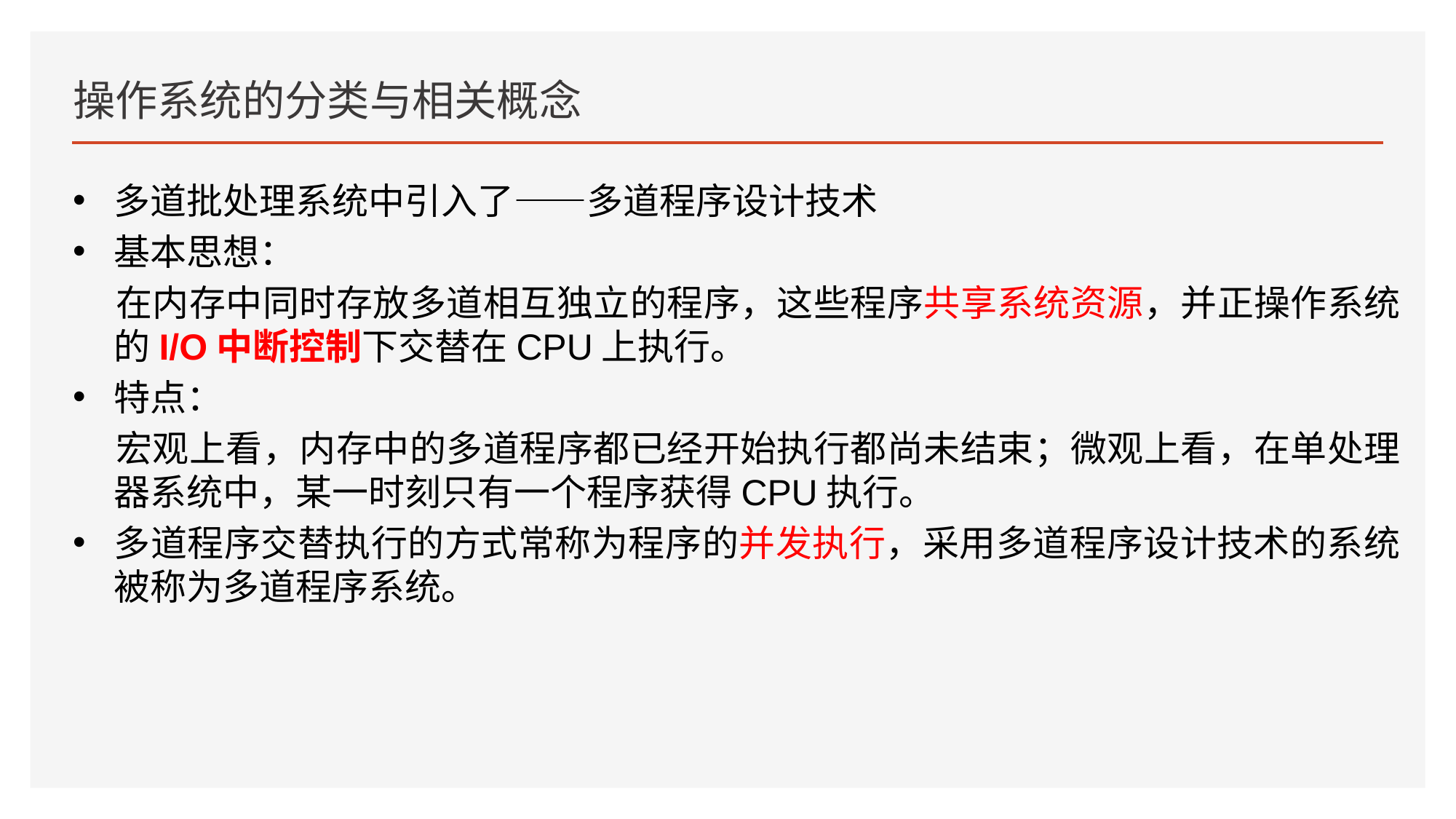

# 操作系统的分类与相关概念
多道批处理系统中引入了——多道程序设计技术
基本思想：
    在内存中同时存放多道相互独立的程序，这些程序共享系统资源，并正操作系统的I/O中断控制下交替在CPU上执行。
特点：
    宏观上看，内存中的多道程序都已经开始执行都尚未结束；微观上看，在单处理器系统中，某一时刻只有一个程序获得CPU执行。
多道程序交替执行的方式常称为程序的并发执行，采用多道程序设计技术的系统被称为多道程序系统。